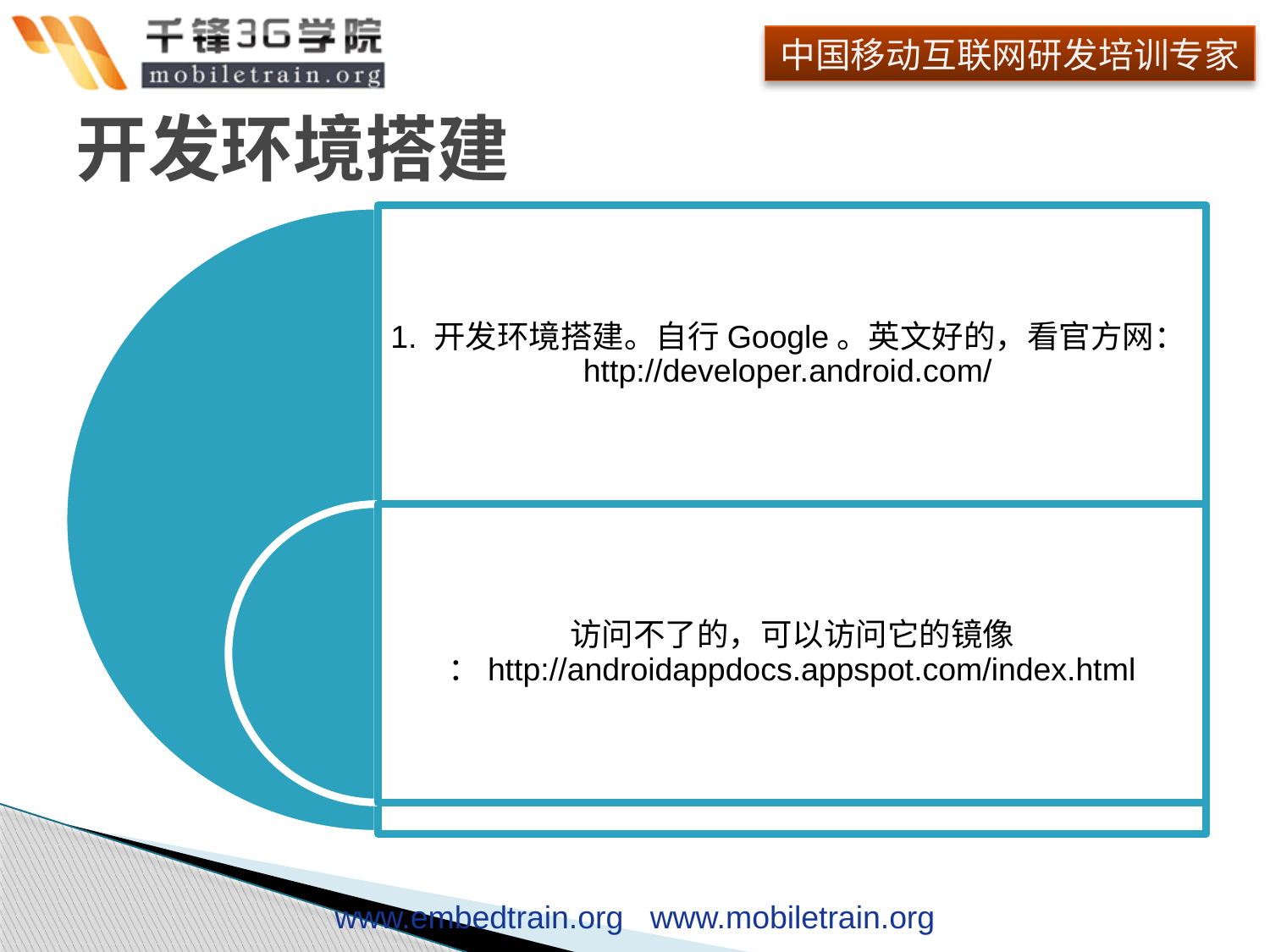

# 开发环境搭建
1. 开发环境搭建。自行Google。英文好的，看官方网：http://developer.android.com/
访问不了的，可以访问它的镜像 ：http://androidappdocs.appspot.com/index.html